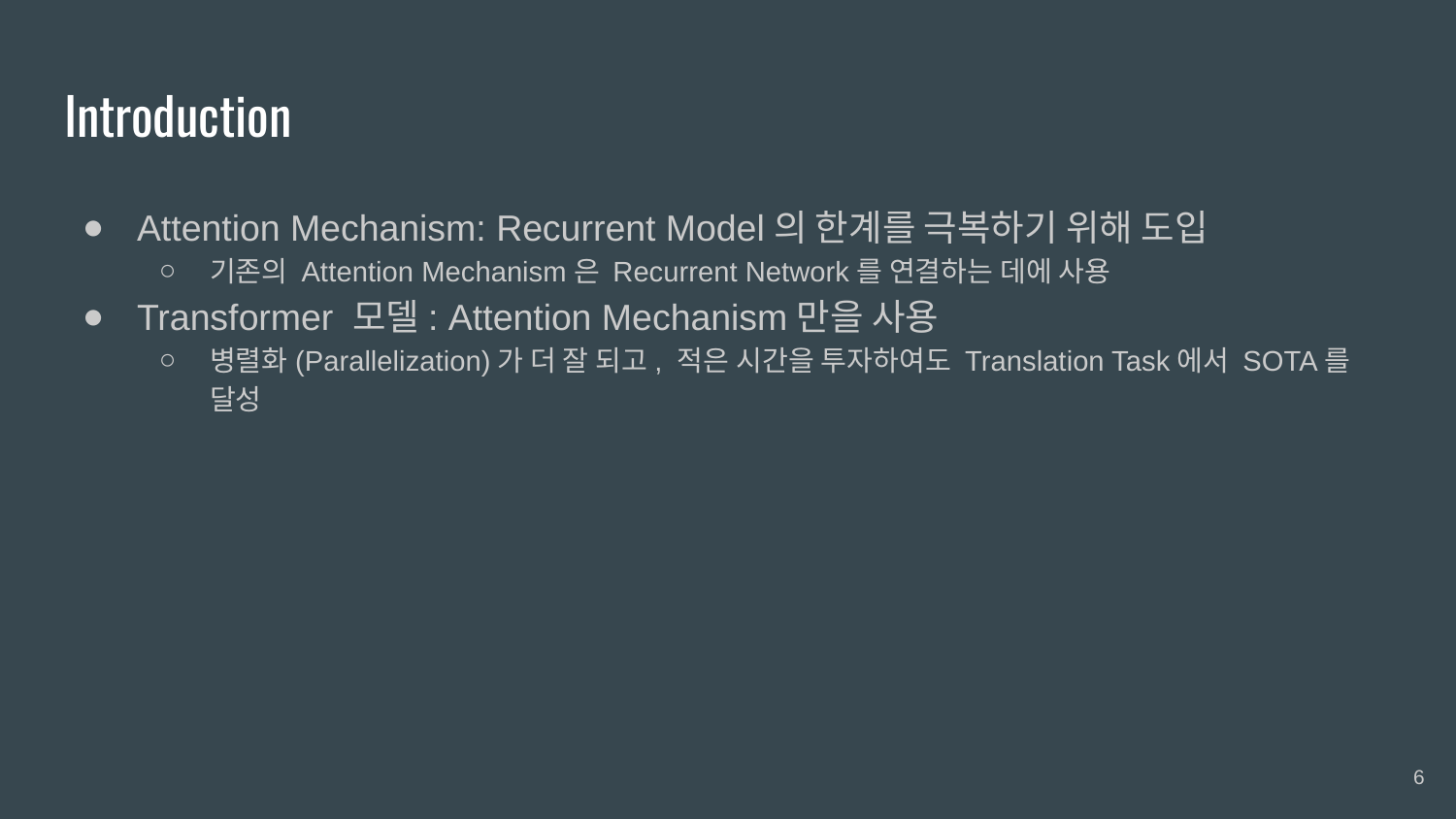

# Introduction
Attention Mechanism: Recurrent Model의 한계를 극복하기 위해 도입
기존의 Attention Mechanism은 Recurrent Network를 연결하는 데에 사용
Transformer 모델: Attention Mechanism만을 사용
병렬화(Parallelization)가 더 잘 되고, 적은 시간을 투자하여도 Translation Task에서 SOTA를 달성
6